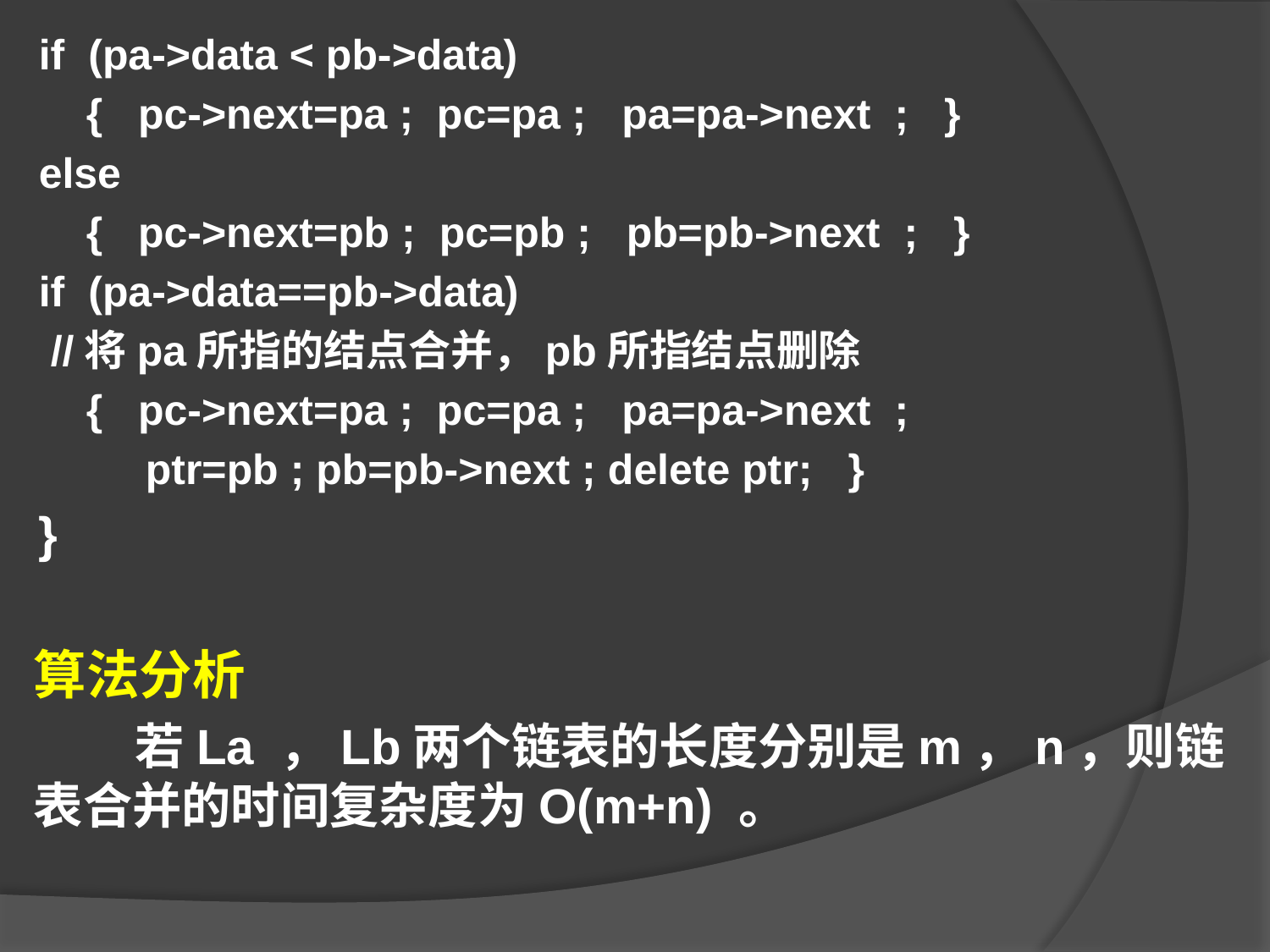

# if  (pa->data < pb->data)
    {   pc->next=pa ;  pc=pa ;   pa=pa->next  ;   }
else
    {   pc->next=pb ;  pc=pb ;   pb=pb->next  ;   }
if  (pa->data==pb->data)
 //将pa所指的结点合并，pb所指结点删除
    {   pc->next=pa ;  pc=pa ;   pa=pa->next  ;
         ptr=pb ; pb=pb->next ; delete ptr;   }
}

算法分析
        若La ，Lb两个链表的长度分别是m，n，则链表合并的时间复杂度为O(m+n) 。